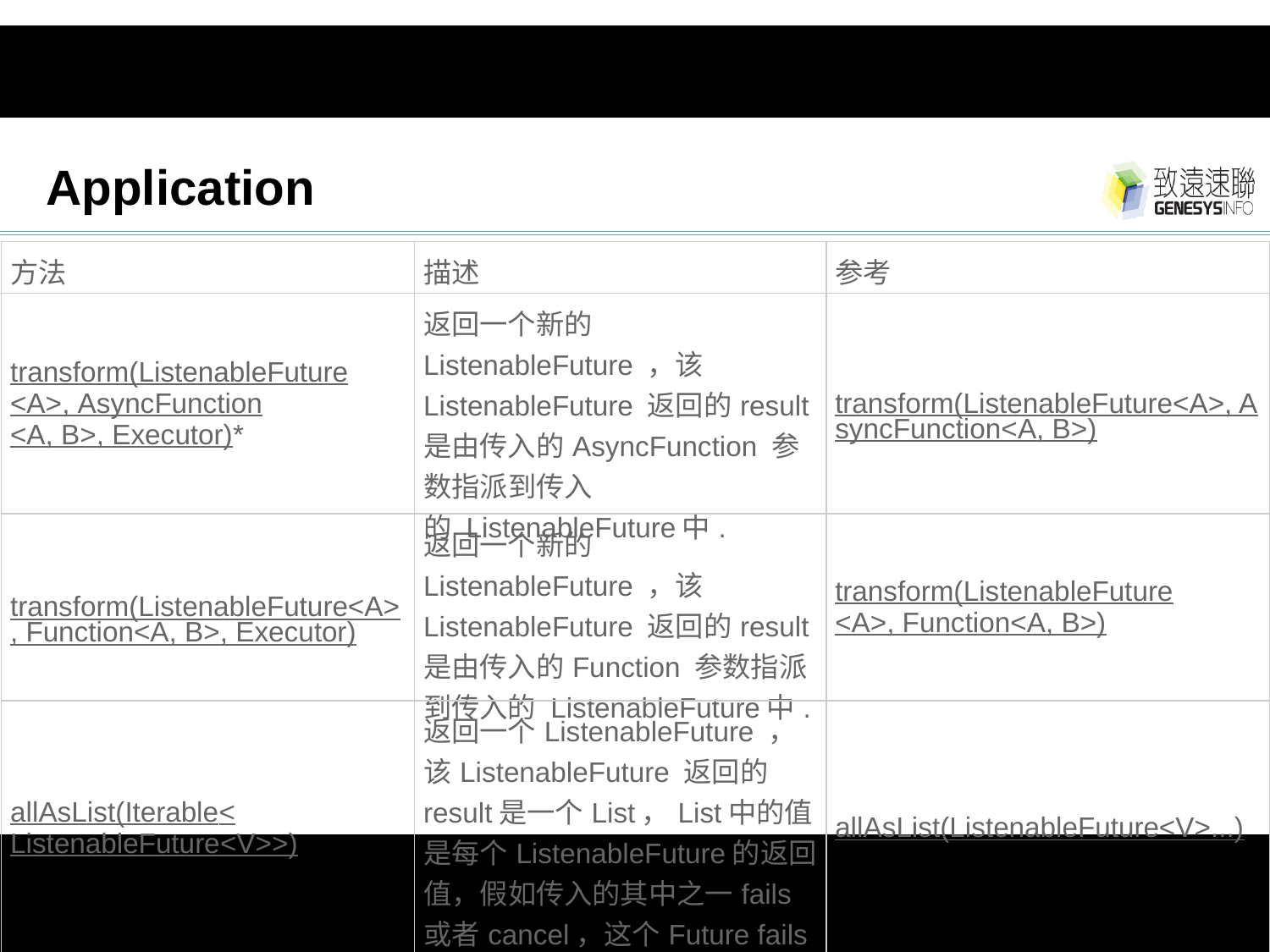

Application

| 方法 | 描述 | 参考 |
| --- | --- | --- |
| transform(ListenableFuture<A>, AsyncFunction<A, B>, Executor)\* | 返回一个新的ListenableFuture ，该ListenableFuture 返回的result是由传入的AsyncFunction 参数指派到传入的 ListenableFuture中. | transform(ListenableFuture<A>, AsyncFunction<A, B>) |
| transform(ListenableFuture<A>, Function<A, B>, Executor) | 返回一个新的ListenableFuture ，该ListenableFuture 返回的result是由传入的Function 参数指派到传入的 ListenableFuture中. | transform(ListenableFuture<A>, Function<A, B>) |
| allAsList(Iterable<ListenableFuture<V>>) | 返回一个ListenableFuture ，该ListenableFuture 返回的result是一个List，List中的值是每个ListenableFuture的返回值，假如传入的其中之一fails或者cancel，这个Future fails 或者canceled | allAsList(ListenableFuture<V>...) |
| successfulAsList(Iterable<ListenableFuture<V>>) | 返回一个ListenableFuture ，该Future的结果包含所有成功的Future，按照原来的顺序，当其中之一Failed或者cancel，则用null替代 | successfulAsList(ListenableFuture<V>...) |